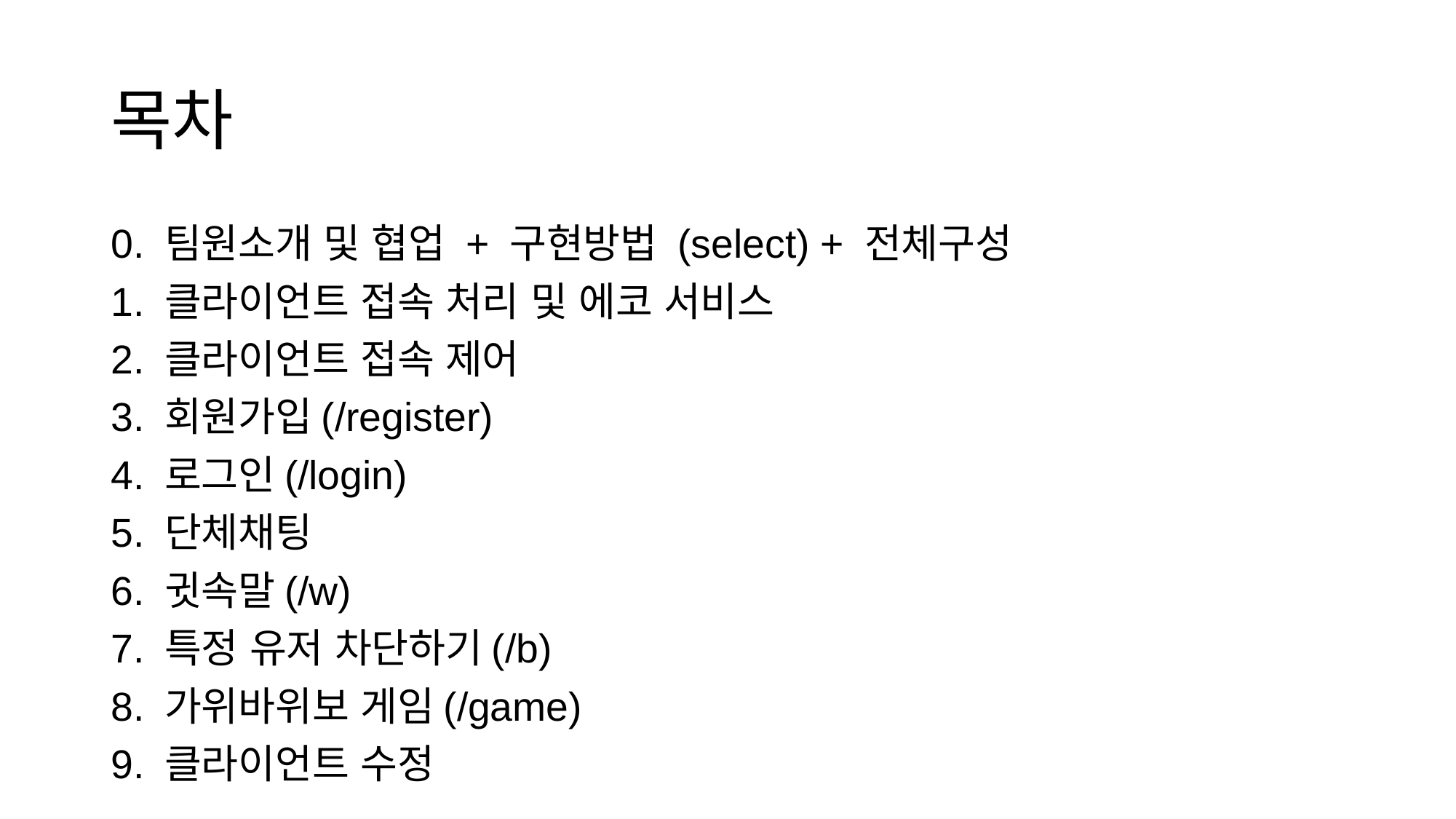

# 목차
0. 팀원소개 및 협업 + 구현방법 (select) + 전체구성
1. 클라이언트 접속 처리 및 에코 서비스
2. 클라이언트 접속 제어
3. 회원가입(/register)
4. 로그인(/login)
5. 단체채팅
6. 귓속말(/w)
7. 특정 유저 차단하기(/b)
8. 가위바위보 게임(/game)
9. 클라이언트 수정